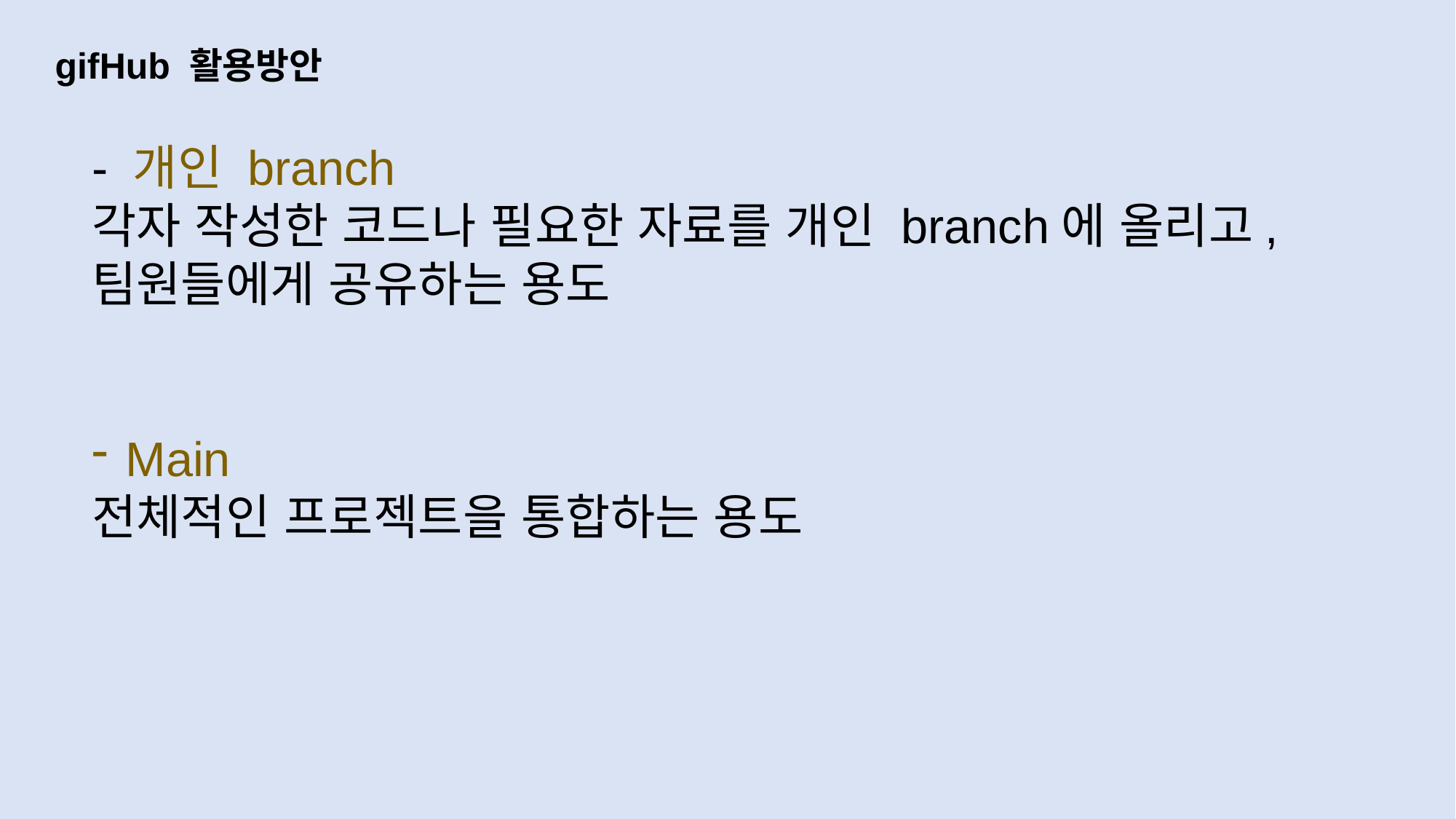

gifHub 활용방안
- 개인 branch
각자 작성한 코드나 필요한 자료를 개인 branch에 올리고, 팀원들에게 공유하는 용도

Main
전체적인 프로젝트을 통합하는 용도